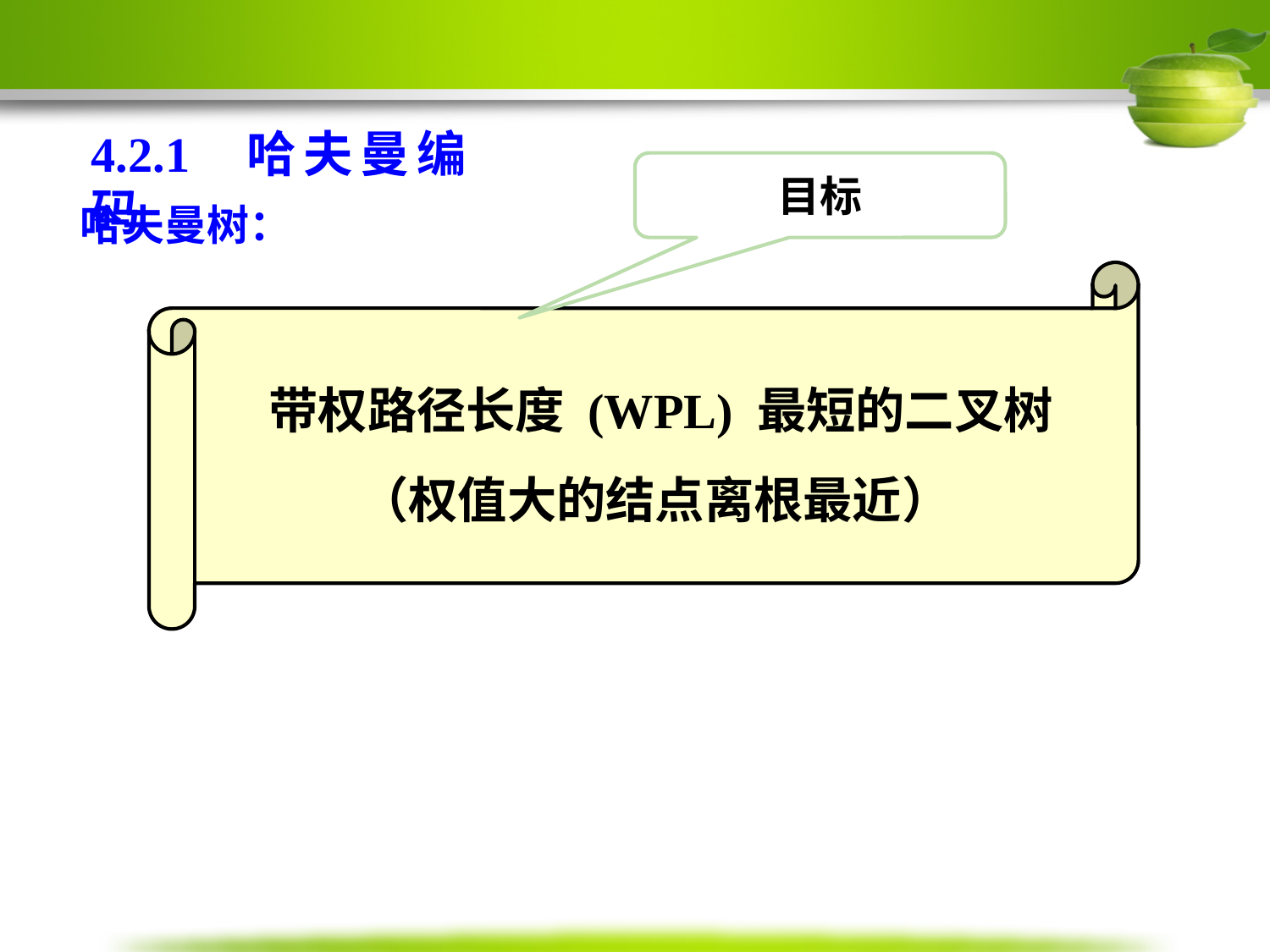

4.2.1 哈夫曼编码
目标
哈夫曼树：
    带权路径长度 (WPL) 最短的二叉树
（权值大的结点离根最近）